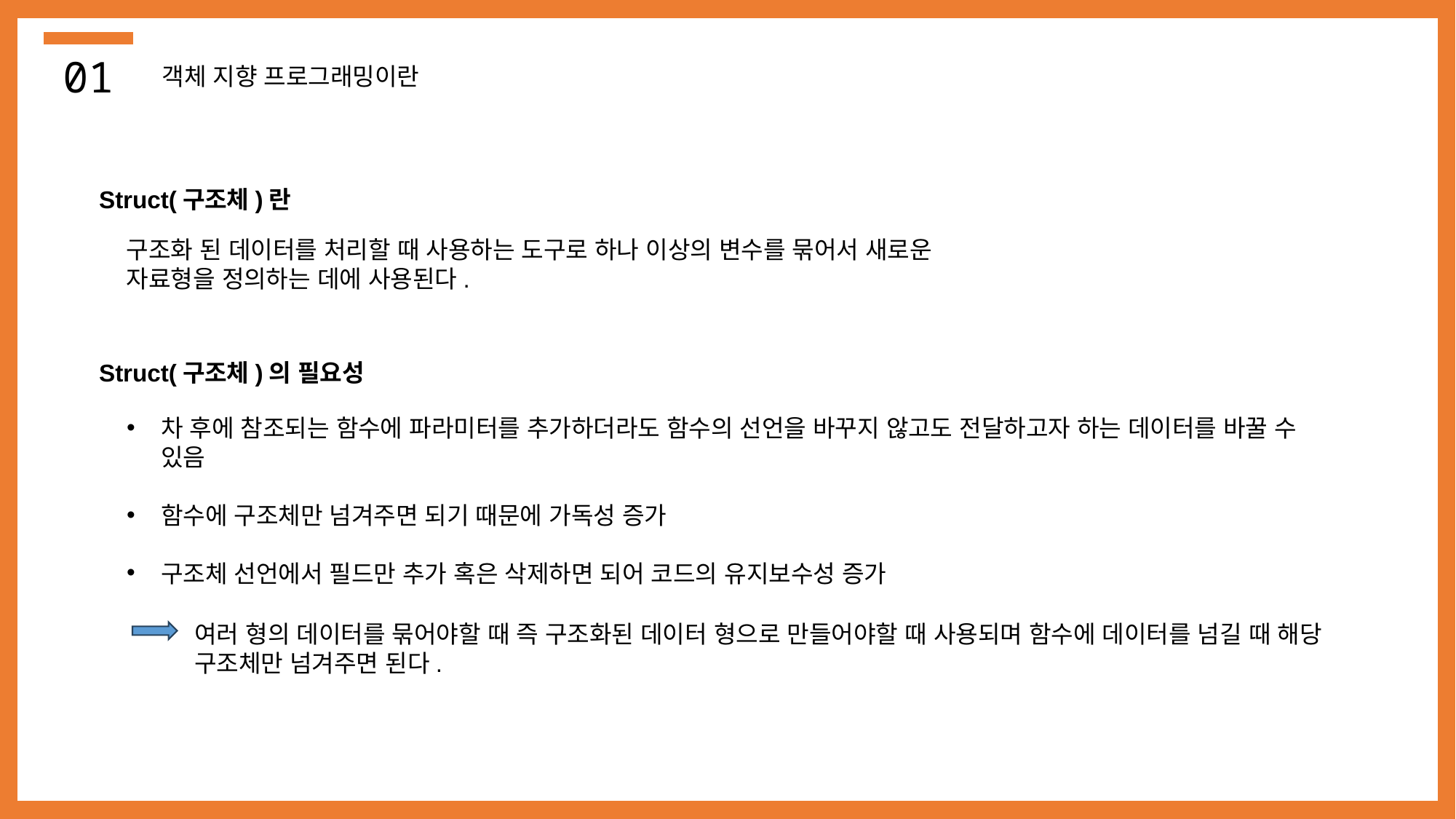

01

객체 지향 프로그래밍이란
Struct(구조체)란
구조화 된 데이터를 처리할 때 사용하는 도구로 하나 이상의 변수를 묶어서 새로운 자료형을 정의하는 데에 사용된다.
Struct(구조체)의 필요성
차 후에 참조되는 함수에 파라미터를 추가하더라도 함수의 선언을 바꾸지 않고도 전달하고자 하는 데이터를 바꿀 수 있음

함수에 구조체만 넘겨주면 되기 때문에 가독성 증가

구조체 선언에서 필드만 추가 혹은 삭제하면 되어 코드의 유지보수성 증가
여러 형의 데이터를 묶어야할 때 즉 구조화된 데이터 형으로 만들어야할 때 사용되며 함수에 데이터를 넘길 때 해당 구조체만 넘겨주면 된다.